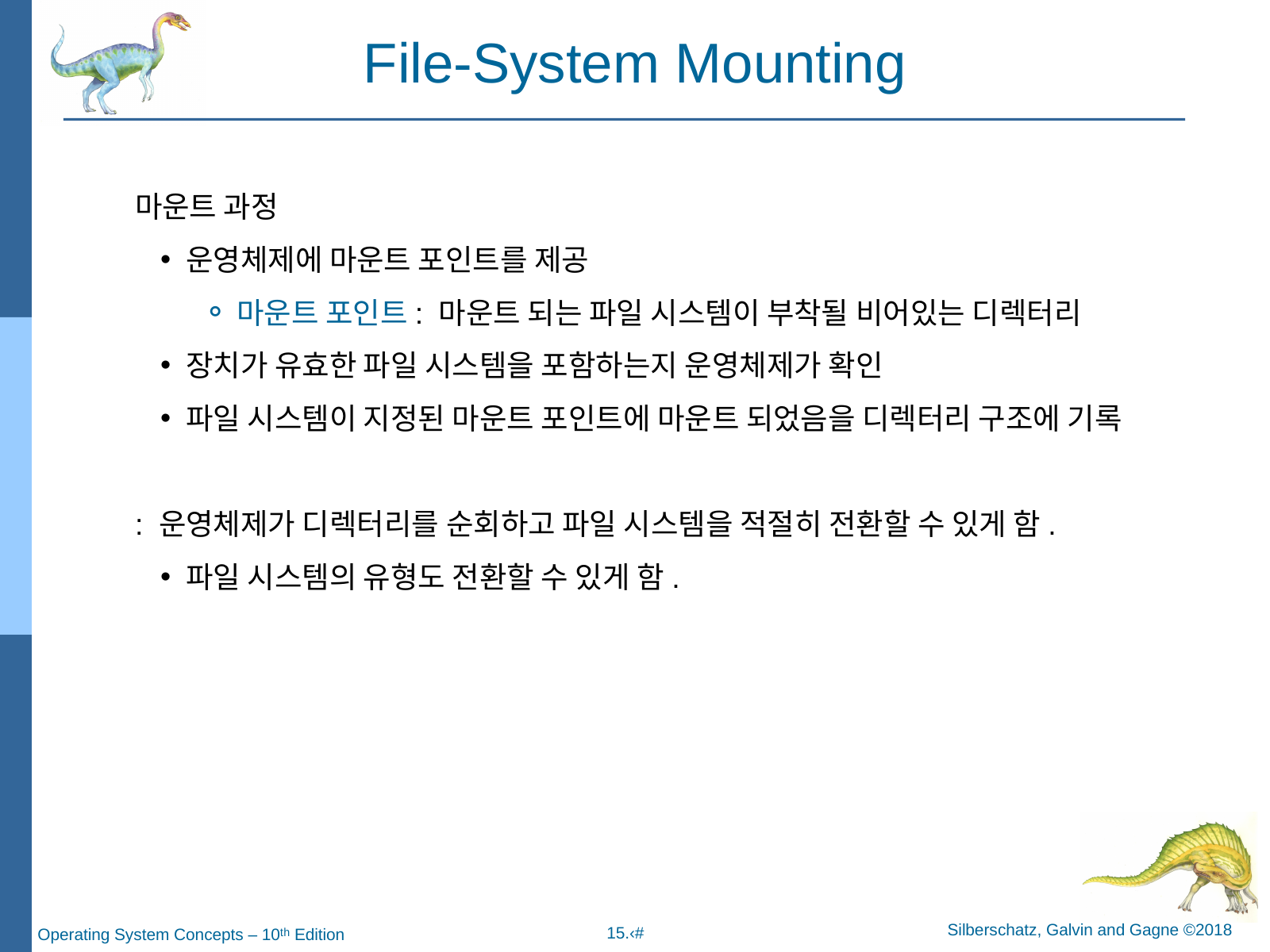

File-System Mounting

마운트 과정
운영체제에 마운트 포인트를 제공
마운트 포인트: 마운트 되는 파일 시스템이 부착될 비어있는 디렉터리
장치가 유효한 파일 시스템을 포함하는지 운영체제가 확인
파일 시스템이 지정된 마운트 포인트에 마운트 되었음을 디렉터리 구조에 기록

: 운영체제가 디렉터리를 순회하고 파일 시스템을 적절히 전환할 수 있게 함.
파일 시스템의 유형도 전환할 수 있게 함.

Silberschatz, Galvin and Gagne ©2018
15.‹#
Operating System Concepts – 10ᵗʰ Edition